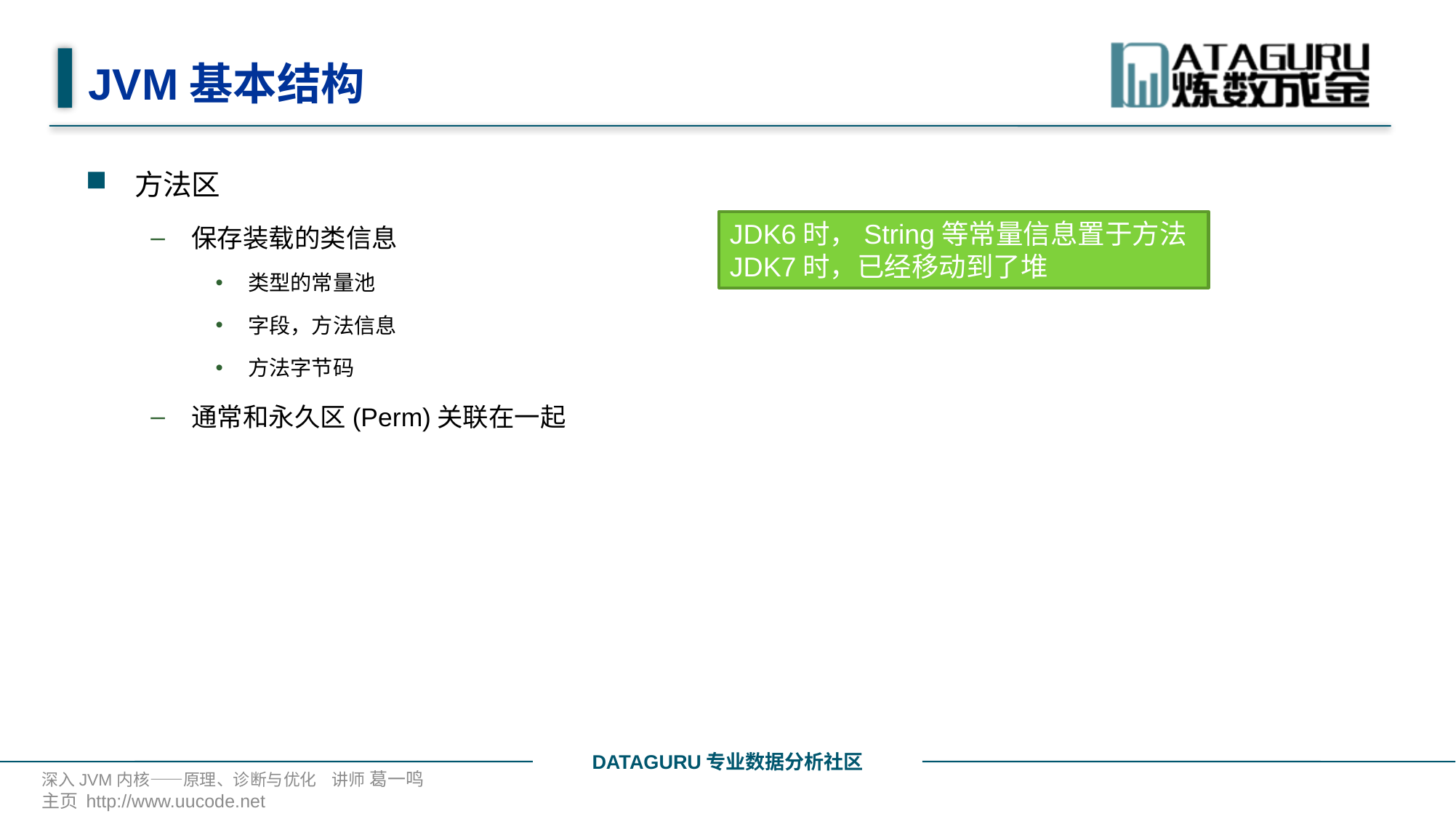

# JVM基本结构
方法区
保存装载的类信息
类型的常量池
字段，方法信息
方法字节码
通常和永久区(Perm)关联在一起

JDK6时，String等常量信息置于方法
JDK7时，已经移动到了堆